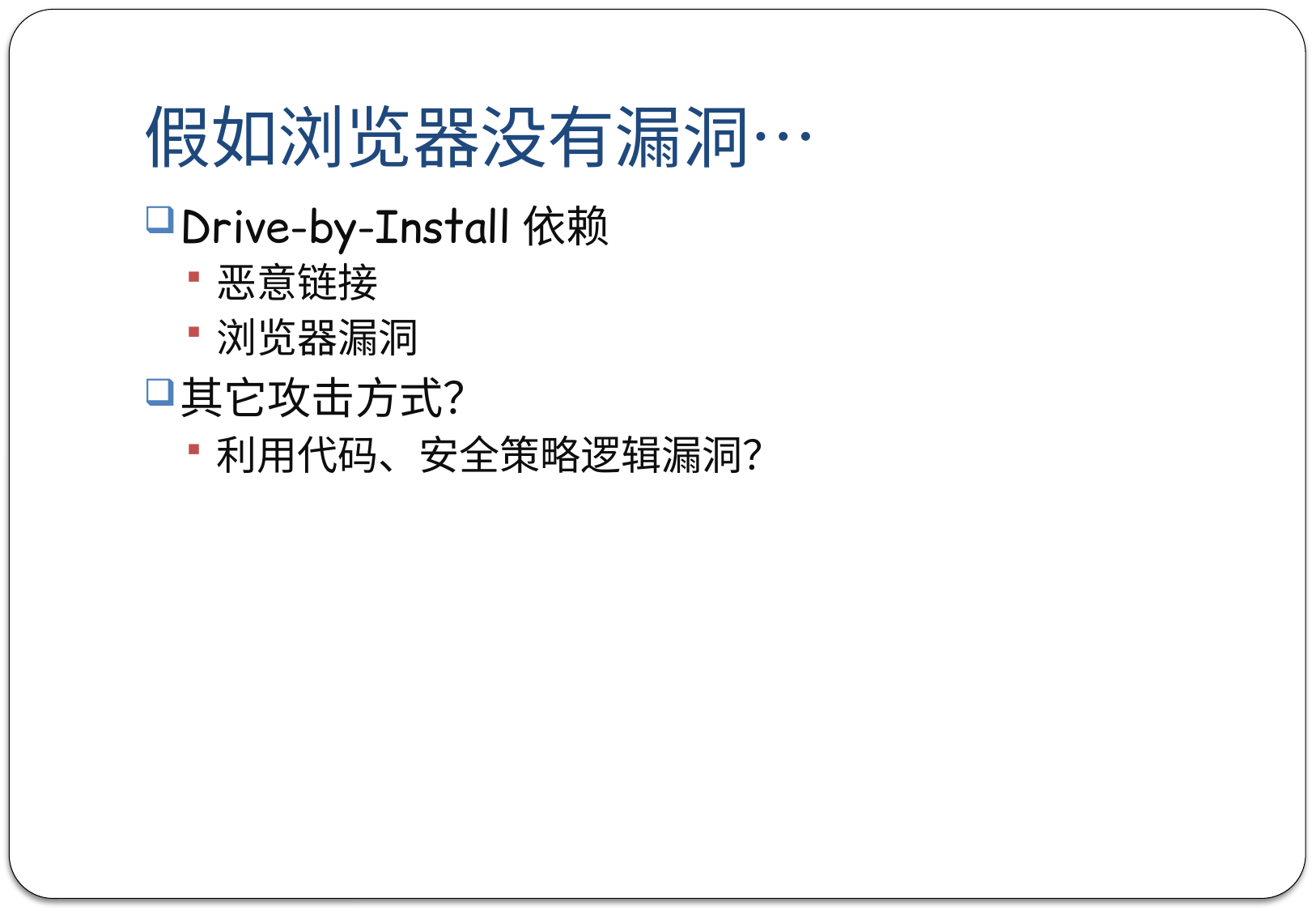

# 假如浏览器没有漏洞…
Drive-by-Install依赖
恶意链接
浏览器漏洞
其它攻击方式？
利用代码、安全策略逻辑漏洞？